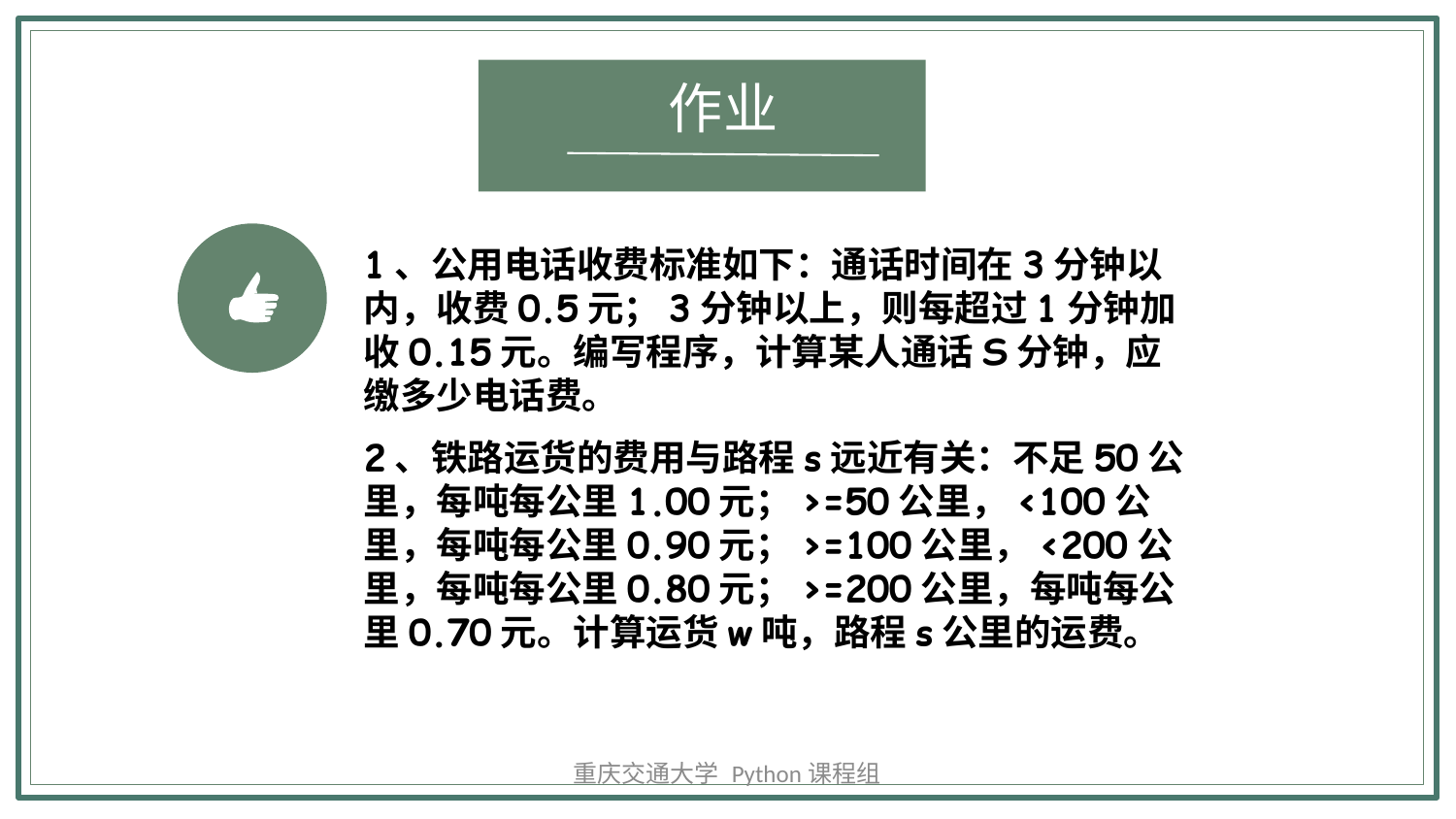

作业

1、公用电话收费标准如下：通话时间在3分钟以内，收费0.5元；3分钟以上，则每超过1分钟加收0.15元。编写程序，计算某人通话S分钟，应缴多少电话费。
2、铁路运货的费用与路程s远近有关：不足50公里，每吨每公里1.00元；>=50公里，<100公里，每吨每公里0.90元；>=100公里，<200公里，每吨每公里0.80元；>=200公里，每吨每公里0.70元。计算运货w吨，路程s公里的运费。

重庆交通大学 Python课程组